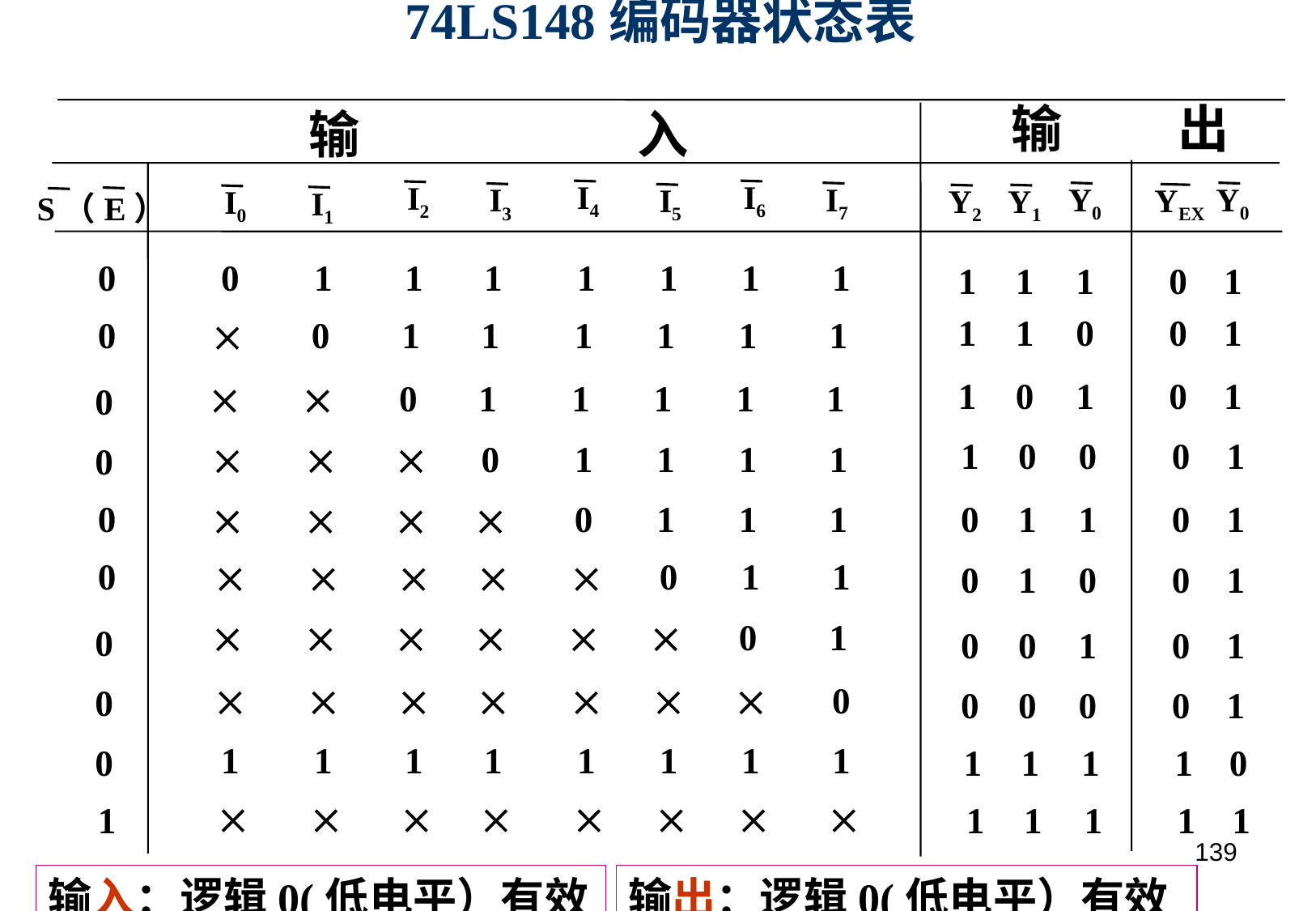

74LS148编码器状态表
输          出
输                        入

I4

I6

I2

I7

Y0

Y0

I3

I5

YEX

Y2

Y1

I0

I1

S（E）

0
0
0
0
0
0
0
0
0
1
0
1
1
1
1
1
1
1
×
0
1
1
1
1
1
1
×
×
0
1
1
1
1
1
×
×
×
0
1
1
1
1
×
×
×
×
0
1
1
1
×
×
×
×
×
0
1
1
×
×
×
×
×
×
0
1
×
×
×
×
×
×
×
0
1
1
1
1
1
1
1
1
×
×
×
×
×
×
×
×
1
1
1
0
1
1
1
0
0
1
1
0
1
0
1
1
0
0
0
1
0
1
1
0
1
0
1
0
0
1
0
0
1
0
1
0
0
0
0
1
1
1
1
1
0
1
1
1
1
1
139
输入：逻辑0(低电平）有效
输出：逻辑0(低电平）有效